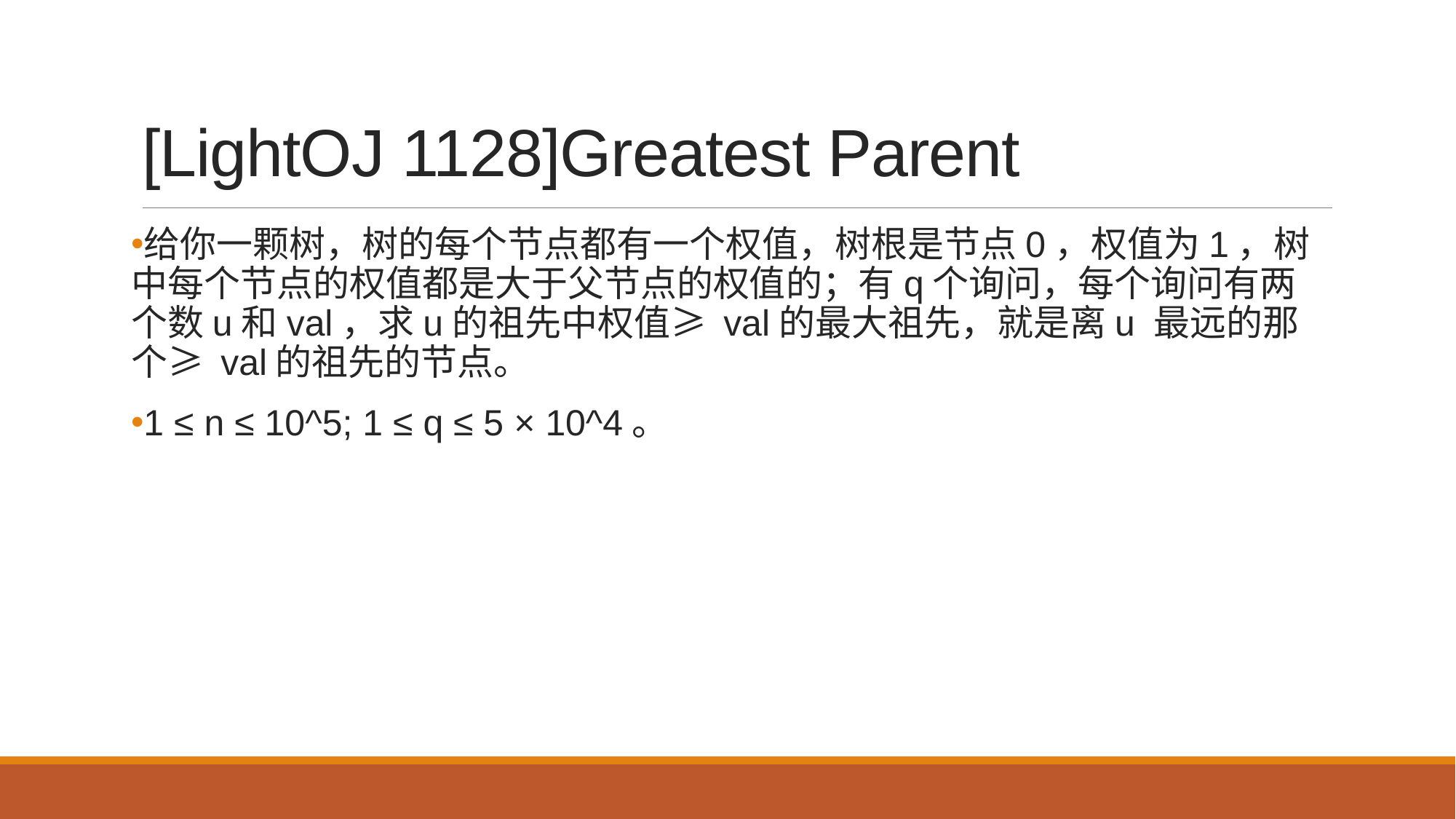

# [LightOJ 1128]Greatest Parent
给你一颗树，树的每个节点都有一个权值，树根是节点0，权值为1，树中每个节点的权值都是大于父节点的权值的；有q个询问，每个询问有两个数u和val，求u的祖先中权值≥ val的最大祖先，就是离u 最远的那个≥ val的祖先的节点。
1 ≤ n ≤ 10^5; 1 ≤ q ≤ 5 × 10^4。